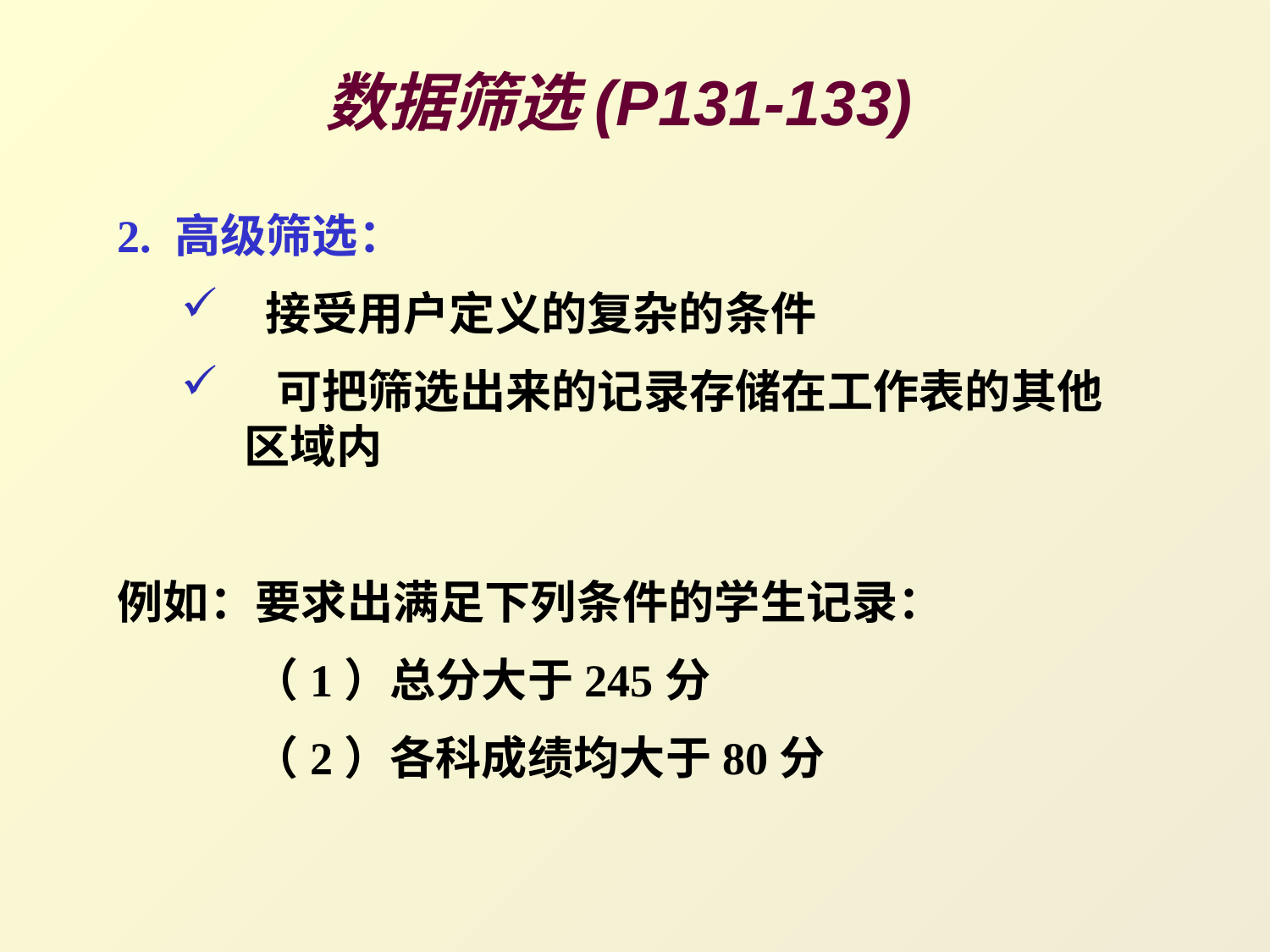

数据筛选(P131-133)
2. 高级筛选：
 接受用户定义的复杂的条件
  可把筛选出来的记录存储在工作表的其他区域内

例如：要求出满足下列条件的学生记录：
            （1）总分大于245分
            （2）各科成绩均大于80分